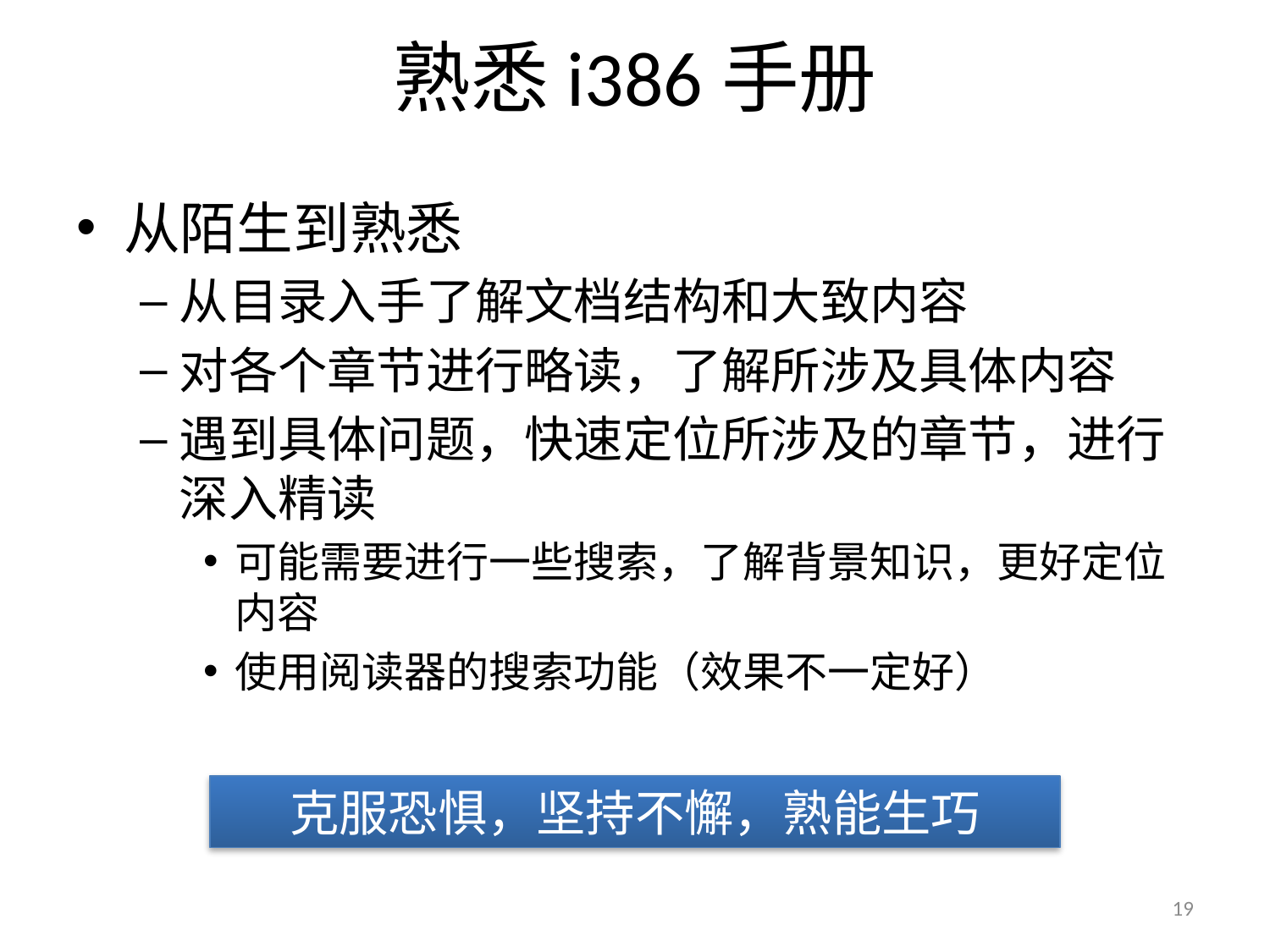

# 熟悉i386手册
从陌生到熟悉
从目录入手了解文档结构和大致内容
对各个章节进行略读，了解所涉及具体内容
遇到具体问题，快速定位所涉及的章节，进行深入精读
可能需要进行一些搜索，了解背景知识，更好定位内容
使用阅读器的搜索功能（效果不一定好）
克服恐惧，坚持不懈，熟能生巧
19